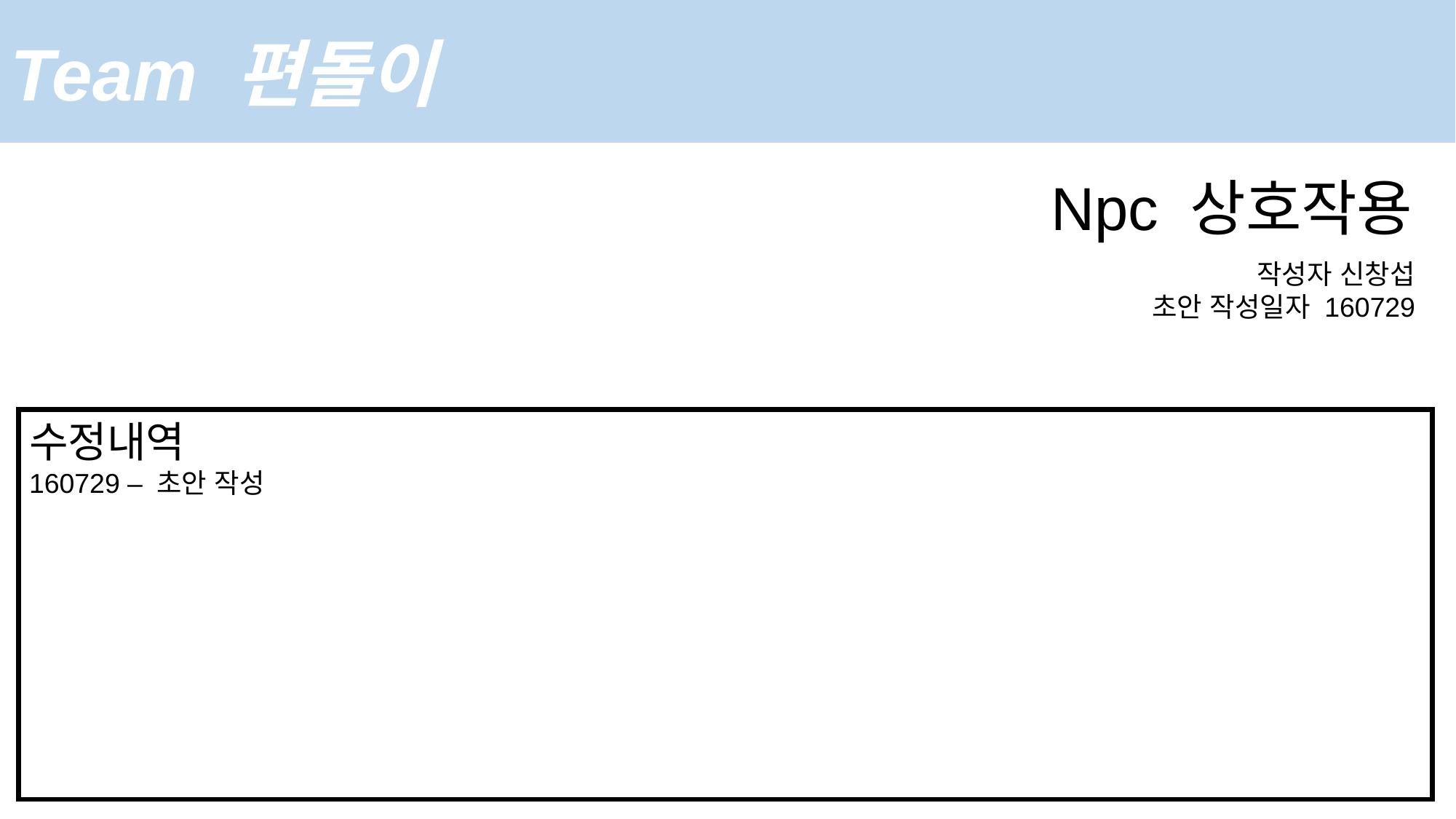

Team 편돌이
Npc 상호작용
작성자 신창섭
초안 작성일자 160729
수정내역
160729 – 초안 작성